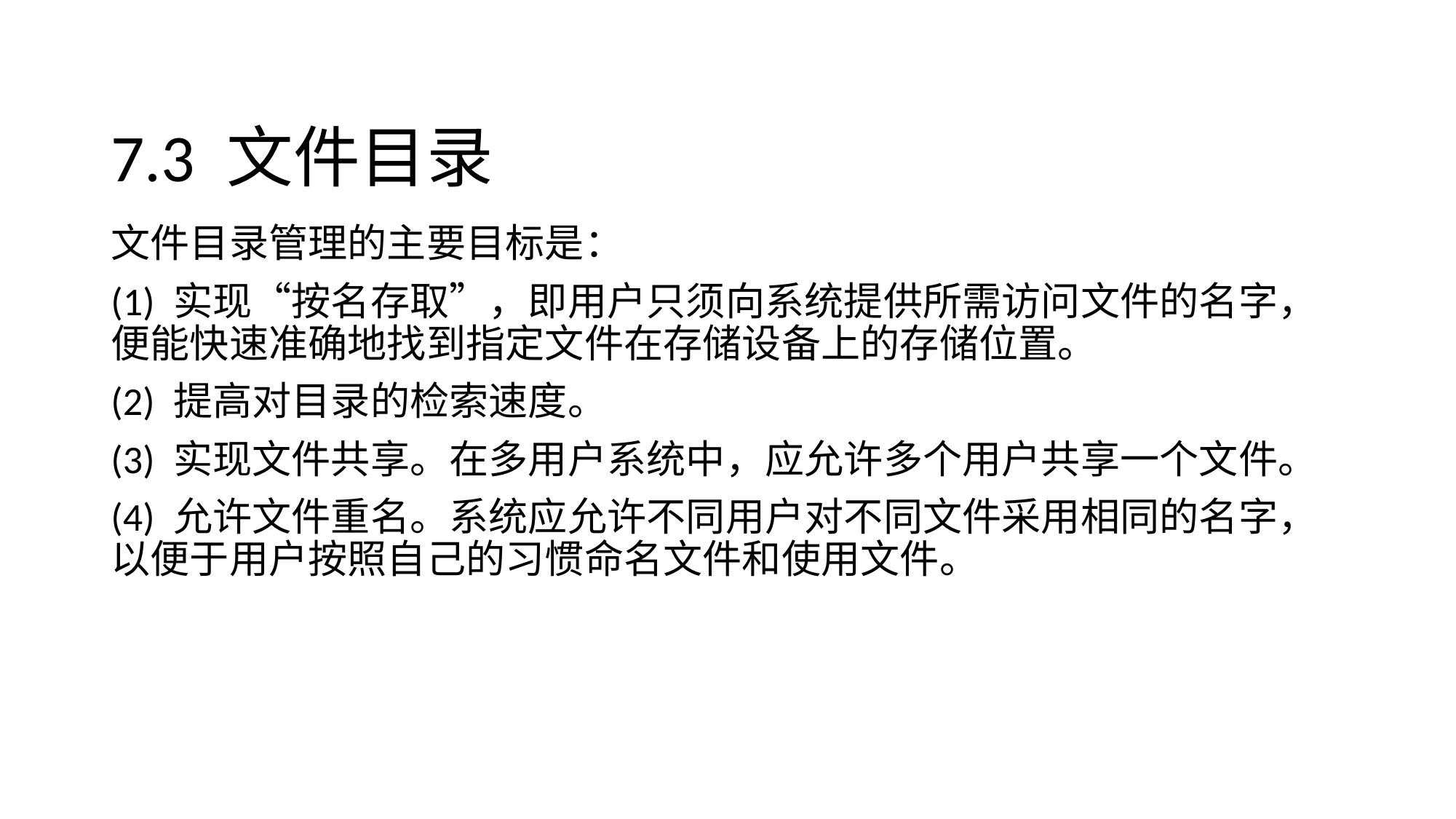

7.3 文件目录
文件目录管理的主要目标是：
(1) 实现“按名存取”，即用户只须向系统提供所需访问文件的名字，便能快速准确地找到指定文件在存储设备上的存储位置。
(2) 提高对目录的检索速度。
(3) 实现文件共享。在多用户系统中，应允许多个用户共享一个文件。
(4) 允许文件重名。系统应允许不同用户对不同文件采用相同的名字，以便于用户按照自己的习惯命名文件和使用文件。

1